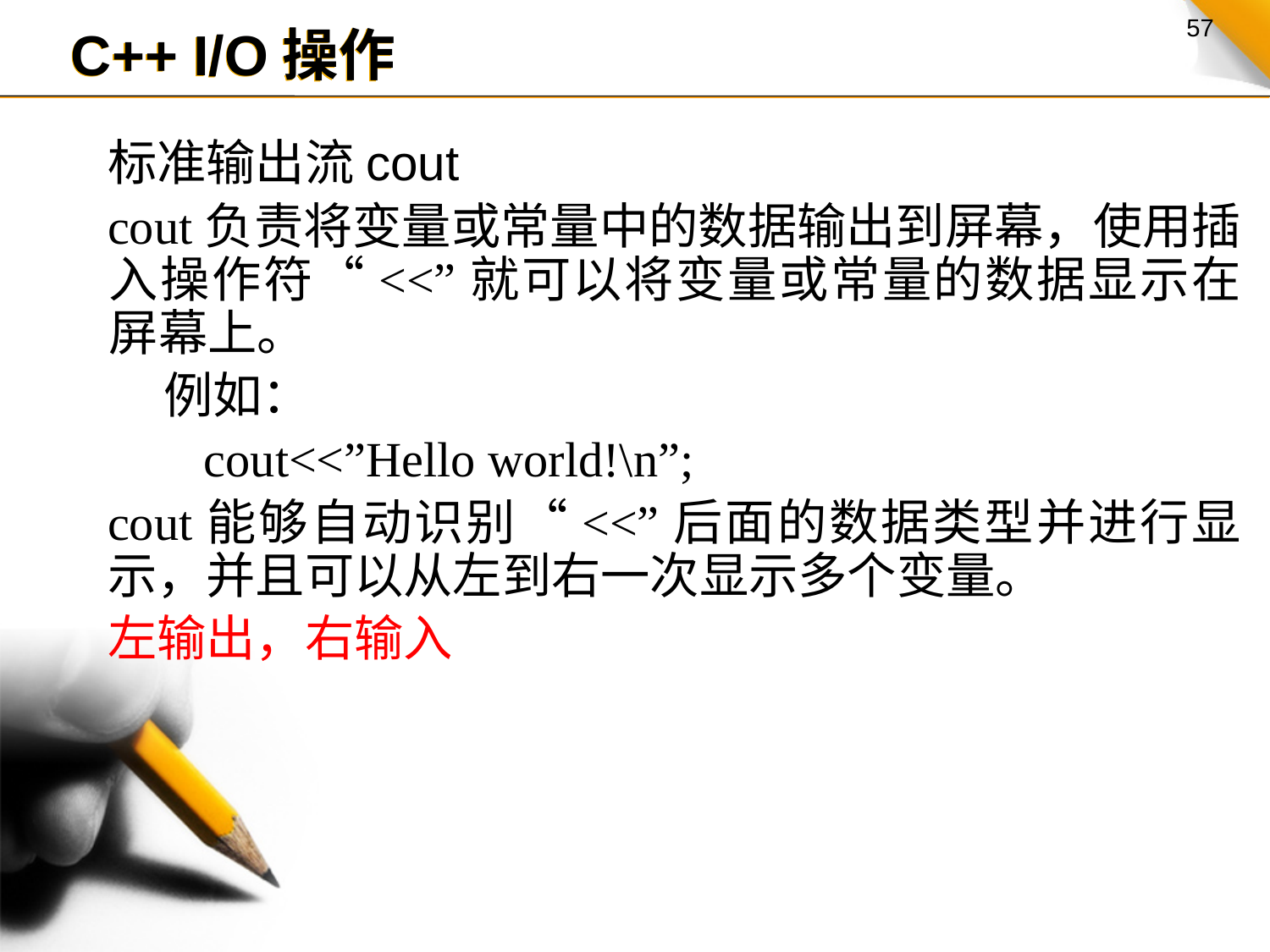

C++ I/O操作
标准输出流cout
cout负责将变量或常量中的数据输出到屏幕，使用插入操作符“<<”就可以将变量或常量的数据显示在屏幕上。
    例如：
       cout<<”Hello world!\n”;
cout能够自动识别“<<”后面的数据类型并进行显示，并且可以从左到右一次显示多个变量。
左输出，右输入